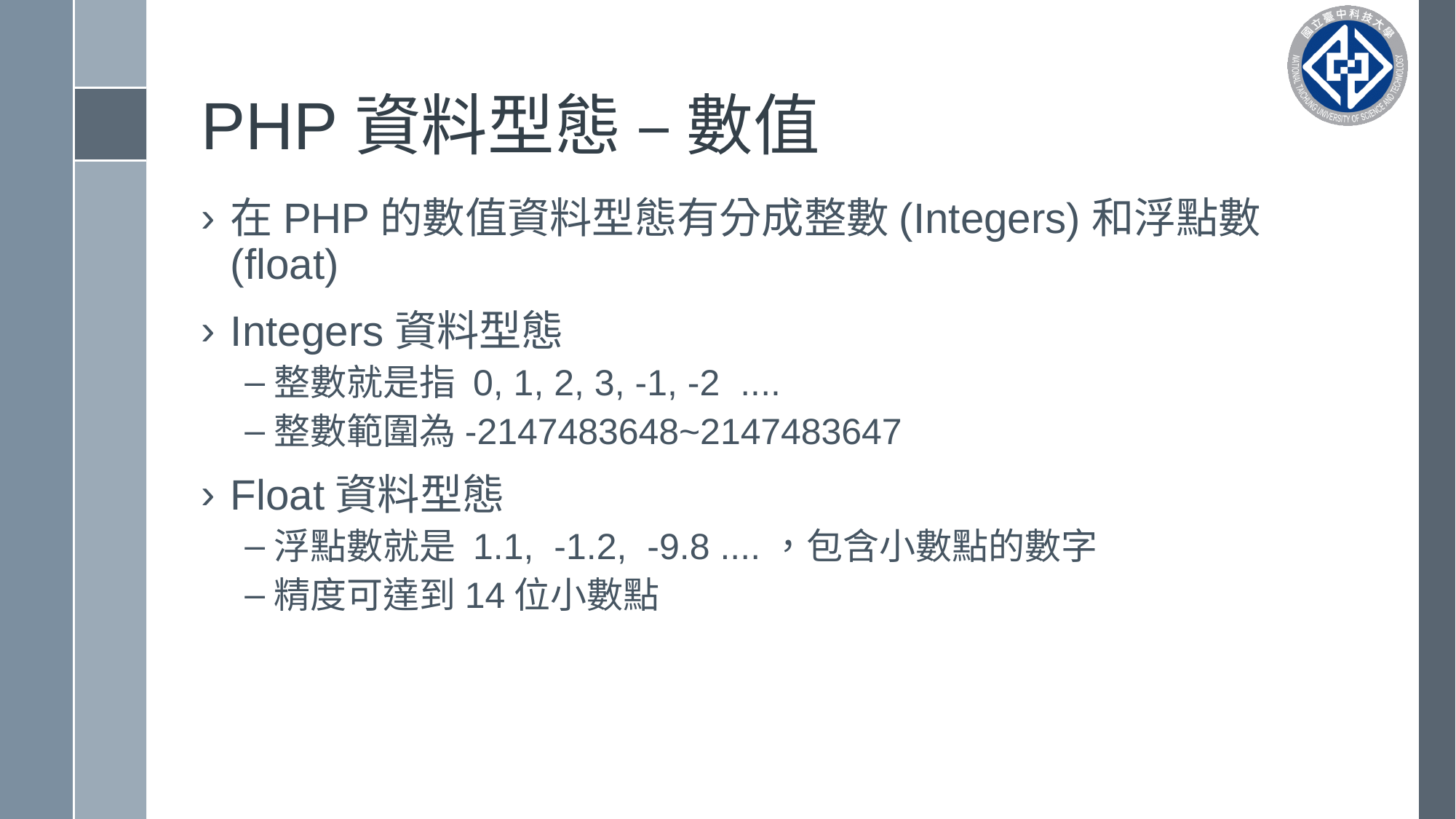

# PHP資料型態 – 數值
在PHP的數值資料型態有分成整數(Integers)和浮點數(float)
Integers資料型態
整數就是指 0, 1, 2, 3, -1, -2  ....
整數範圍為-2147483648~2147483647
Float資料型態
浮點數就是 1.1,  -1.2,  -9.8 ....，包含小數點的數字
精度可達到14位小數點